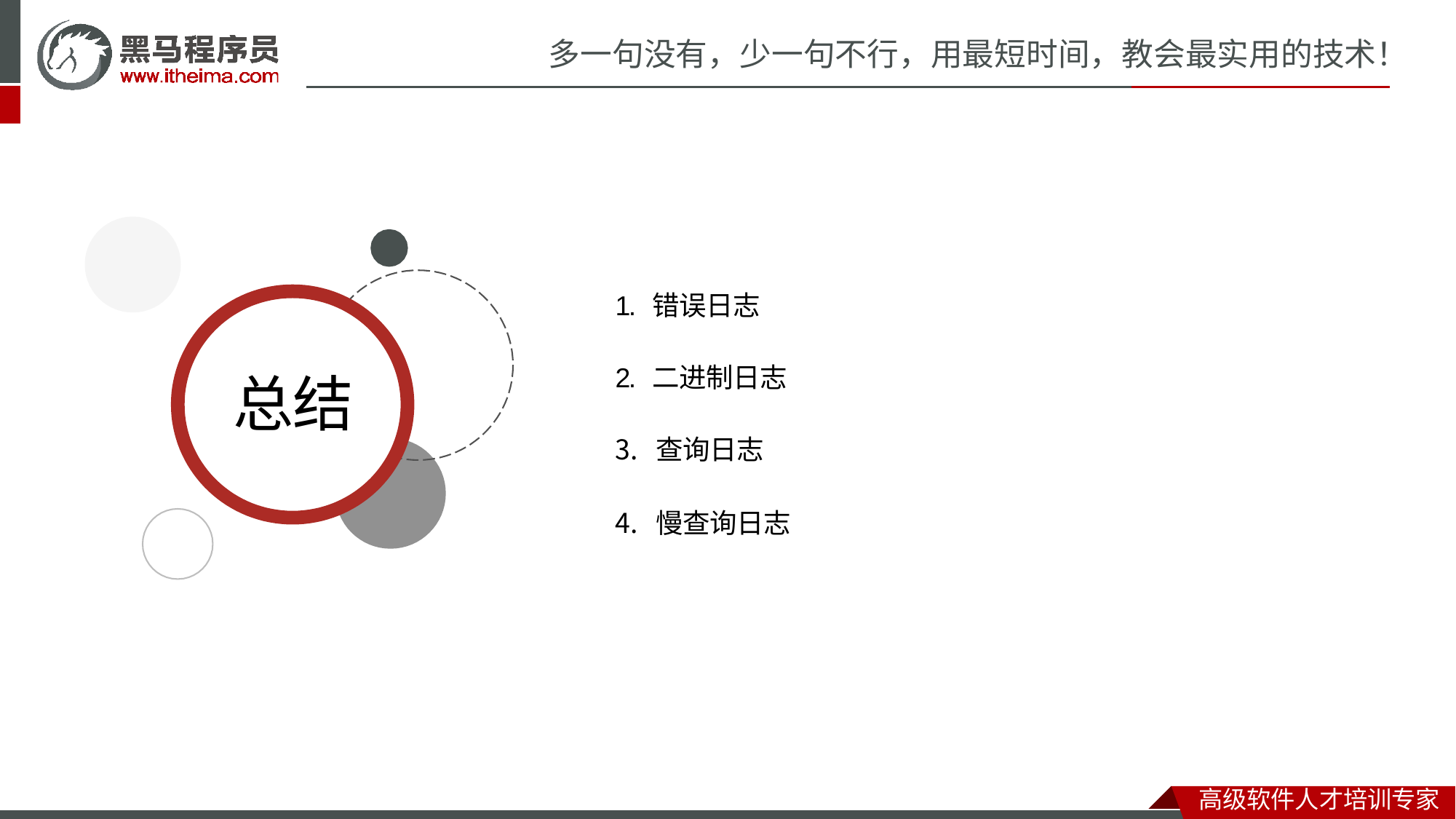

# 多一句没有，少一句不行，用最短时间，教会最实用的技术！

1. 错误日志

2. 二进制日志
总结
查询日志

慢查询日志

高级软件人才培训专家